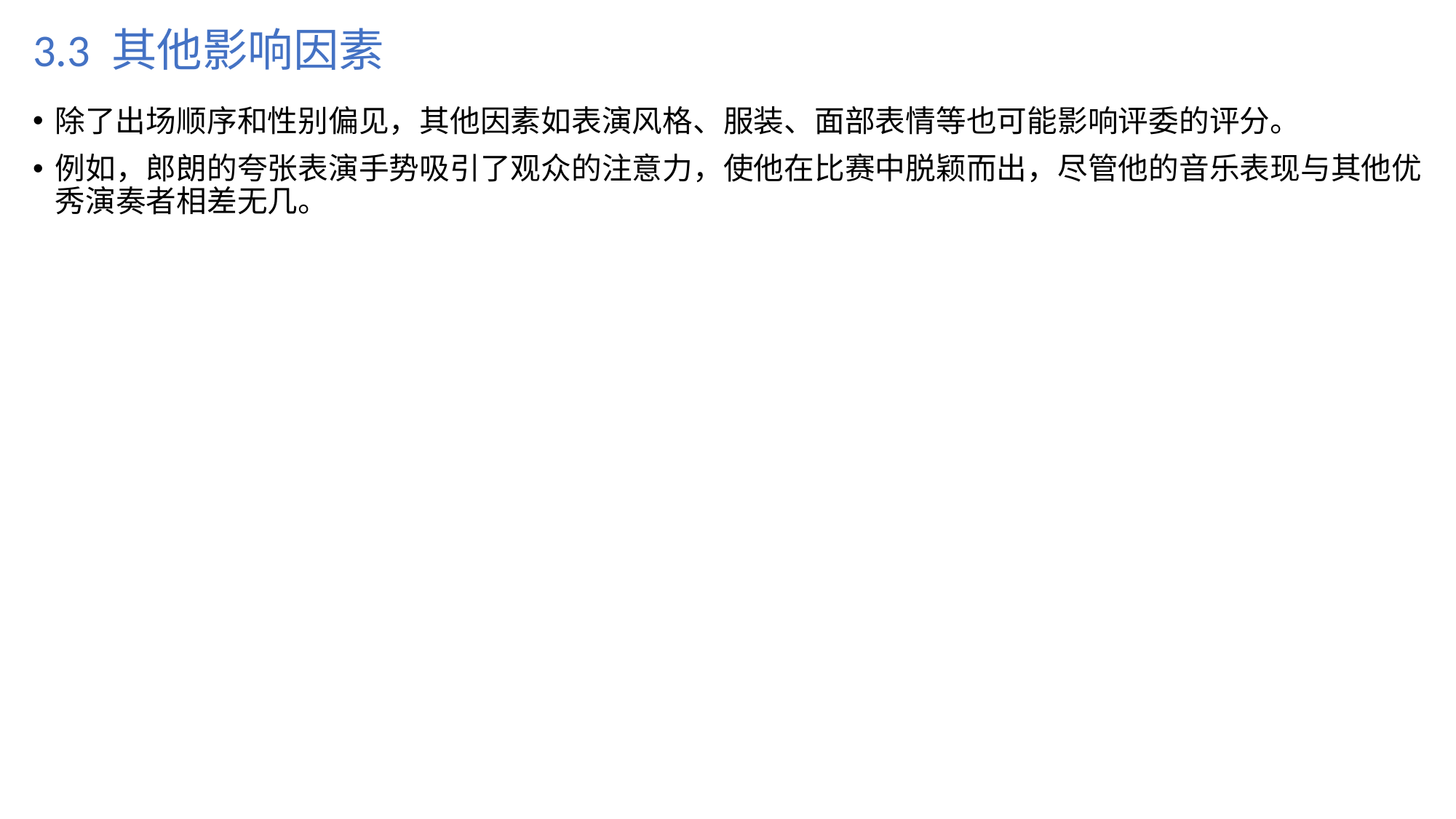

# 3.3 其他影响因素
除了出场顺序和性别偏见，其他因素如表演风格、服装、面部表情等也可能影响评委的评分。
例如，郎朗的夸张表演手势吸引了观众的注意力，使他在比赛中脱颖而出，尽管他的音乐表现与其他优秀演奏者相差无几。